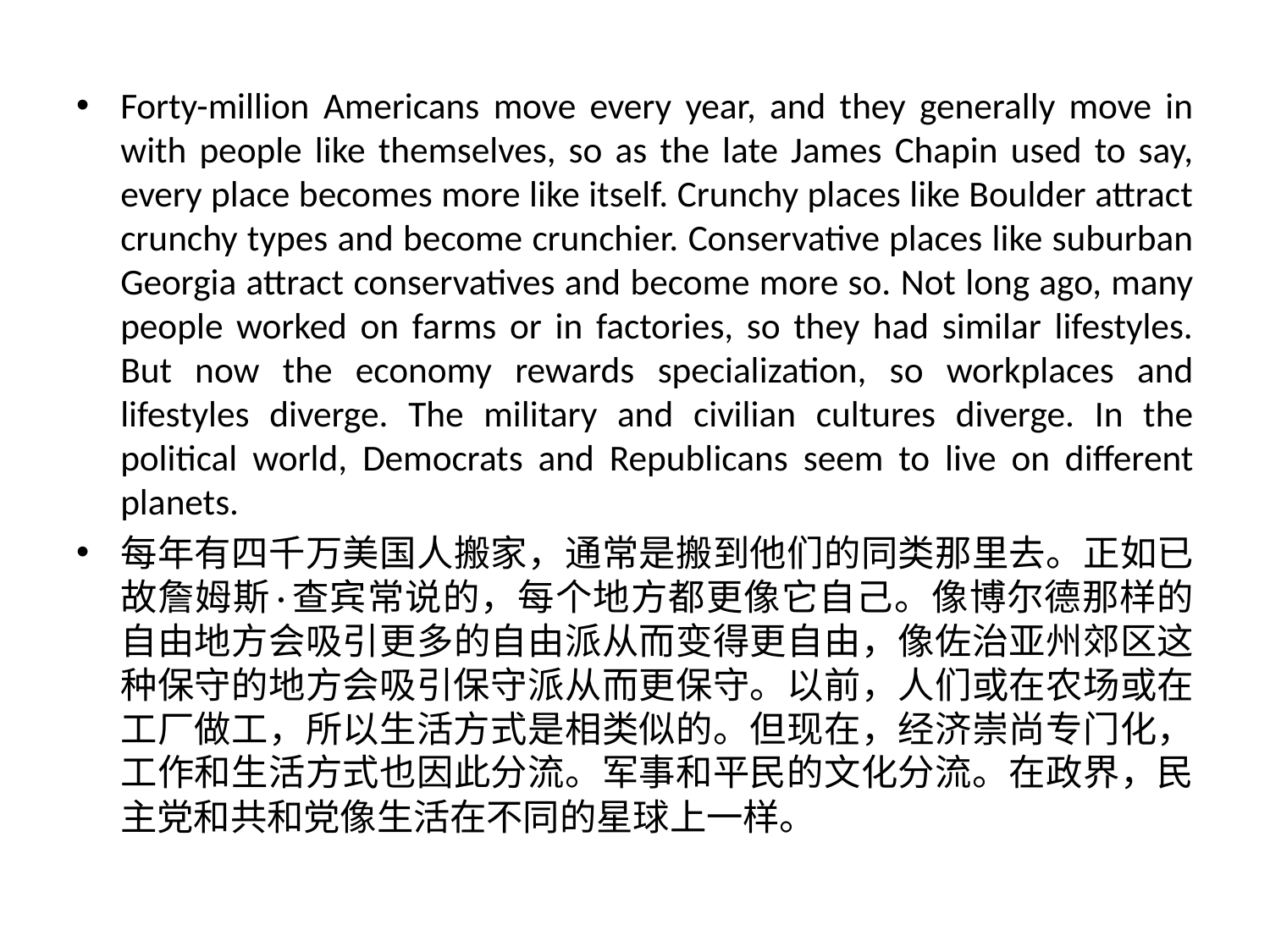

Forty-million Americans move every year, and they generally move in with people like themselves, so as the late James Chapin used to say, every place becomes more like itself. Crunchy places like Boulder attract crunchy types and become crunchier. Conservative places like suburban Georgia attract conservatives and become more so. Not long ago, many people worked on farms or in factories, so they had similar lifestyles. But now the economy rewards specialization, so workplaces and lifestyles diverge. The military and civilian cultures diverge. In the political world, Democrats and Republicans seem to live on different planets.
每年有四千万美国人搬家，通常是搬到他们的同类那里去。正如已故詹姆斯·查宾常说的，每个地方都更像它自己。像博尔德那样的自由地方会吸引更多的自由派从而变得更自由，像佐治亚州郊区这种保守的地方会吸引保守派从而更保守。以前，人们或在农场或在工厂做工，所以生活方式是相类似的。但现在，经济崇尚专门化，工作和生活方式也因此分流。军事和平民的文化分流。在政界，民主党和共和党像生活在不同的星球上一样。